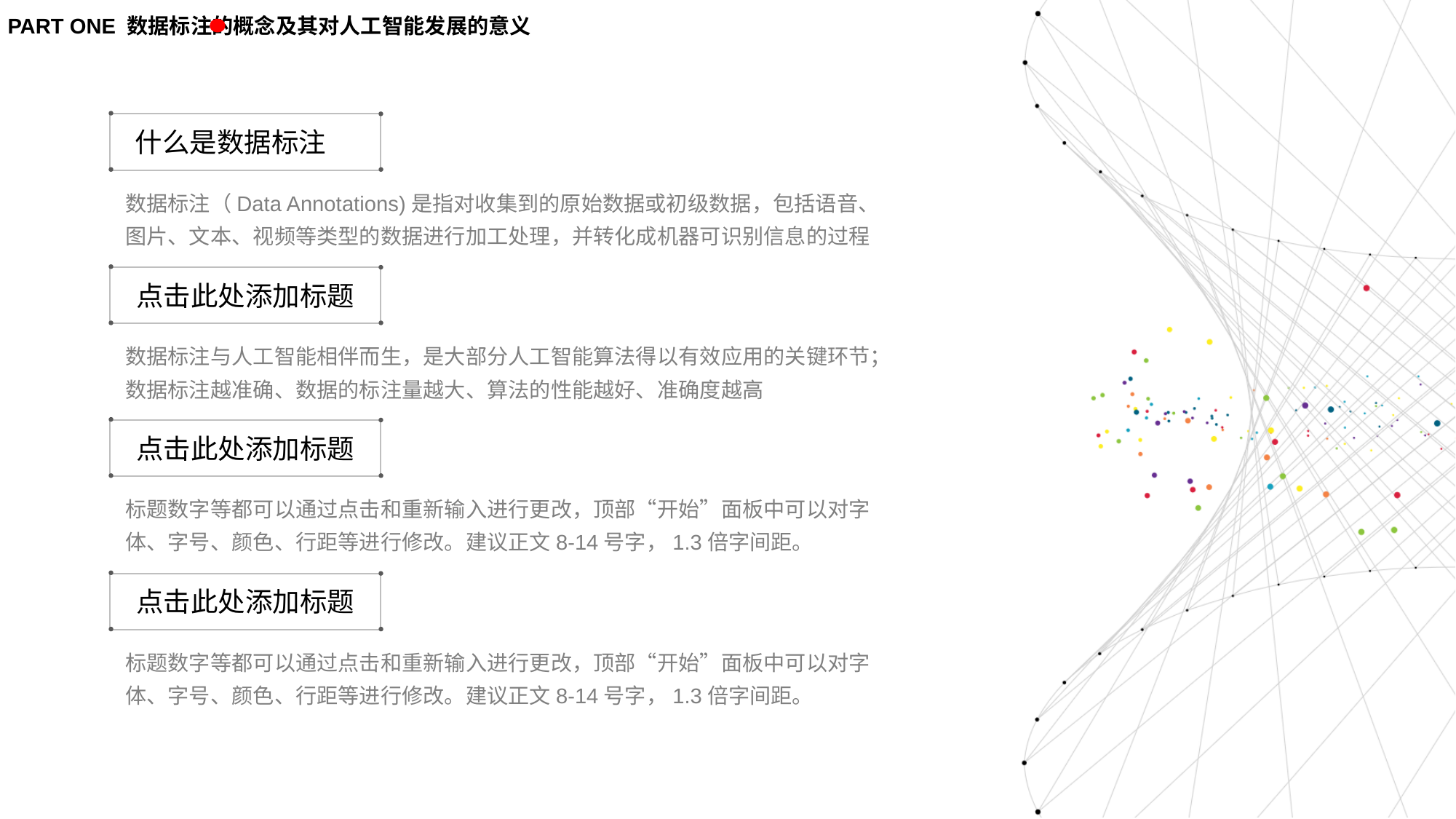

PART ONE 数据标注的概念及其对人工智能发展的意义

什么是数据标注
数据标注（Data Annotations)是指对收集到的原始数据或初级数据，包括语音、图片、文本、视频等类型的数据进行加工处理，并转化成机器可识别信息的过程

点击此处添加标题
数据标注与人工智能相伴而生，是大部分人工智能算法得以有效应用的关键环节；数据标注越准确、数据的标注量越大、算法的性能越好、准确度越高

点击此处添加标题
标题数字等都可以通过点击和重新输入进行更改，顶部“开始”面板中可以对字体、字号、颜色、行距等进行修改。建议正文8-14号字，1.3倍字间距。

点击此处添加标题
标题数字等都可以通过点击和重新输入进行更改，顶部“开始”面板中可以对字体、字号、颜色、行距等进行修改。建议正文8-14号字，1.3倍字间距。